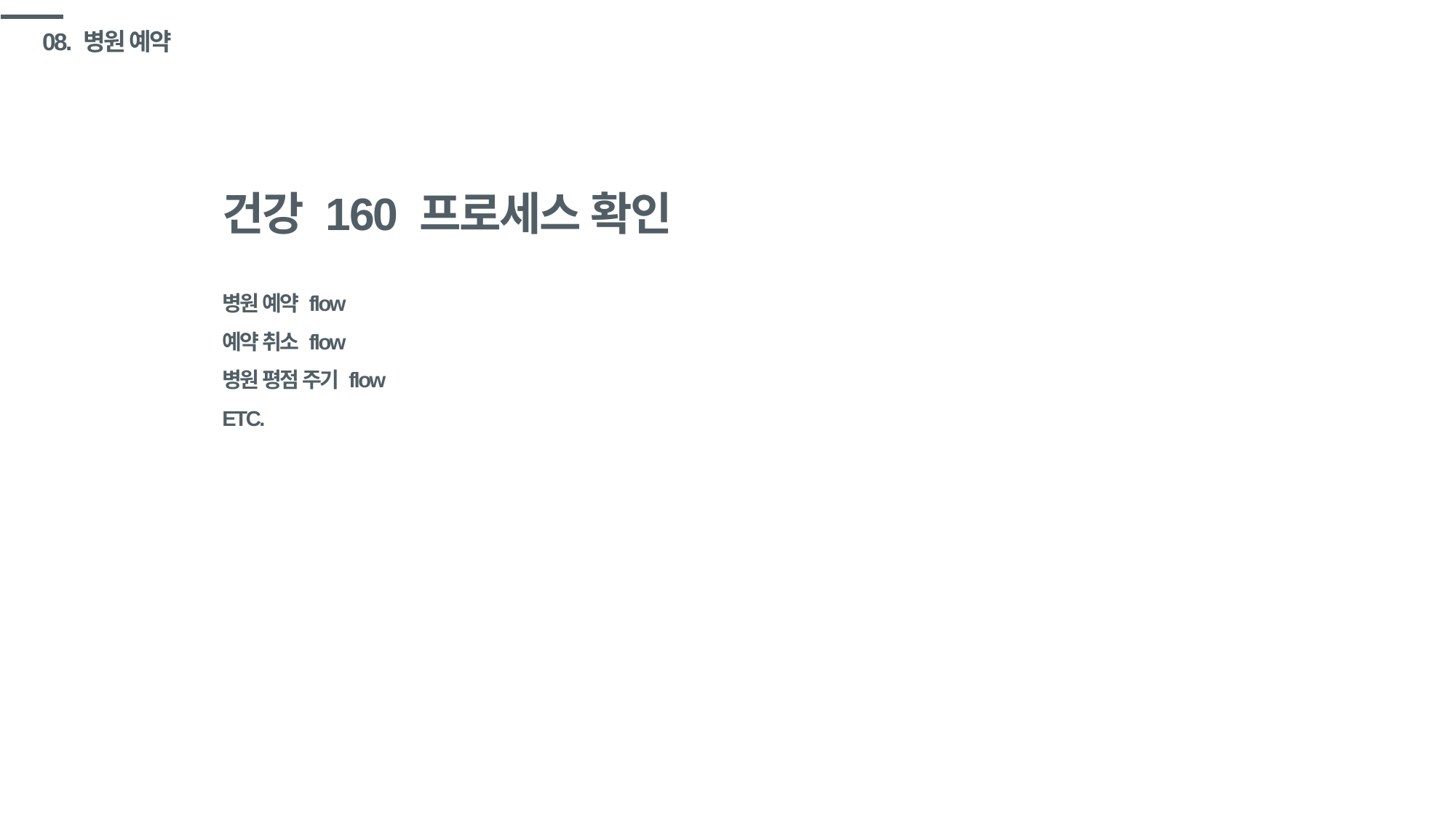

# 08. 병원 예약
건강 160 프로세스 확인

병원 예약 flow
예약 취소 flow
병원 평점 주기 flow
ETC.